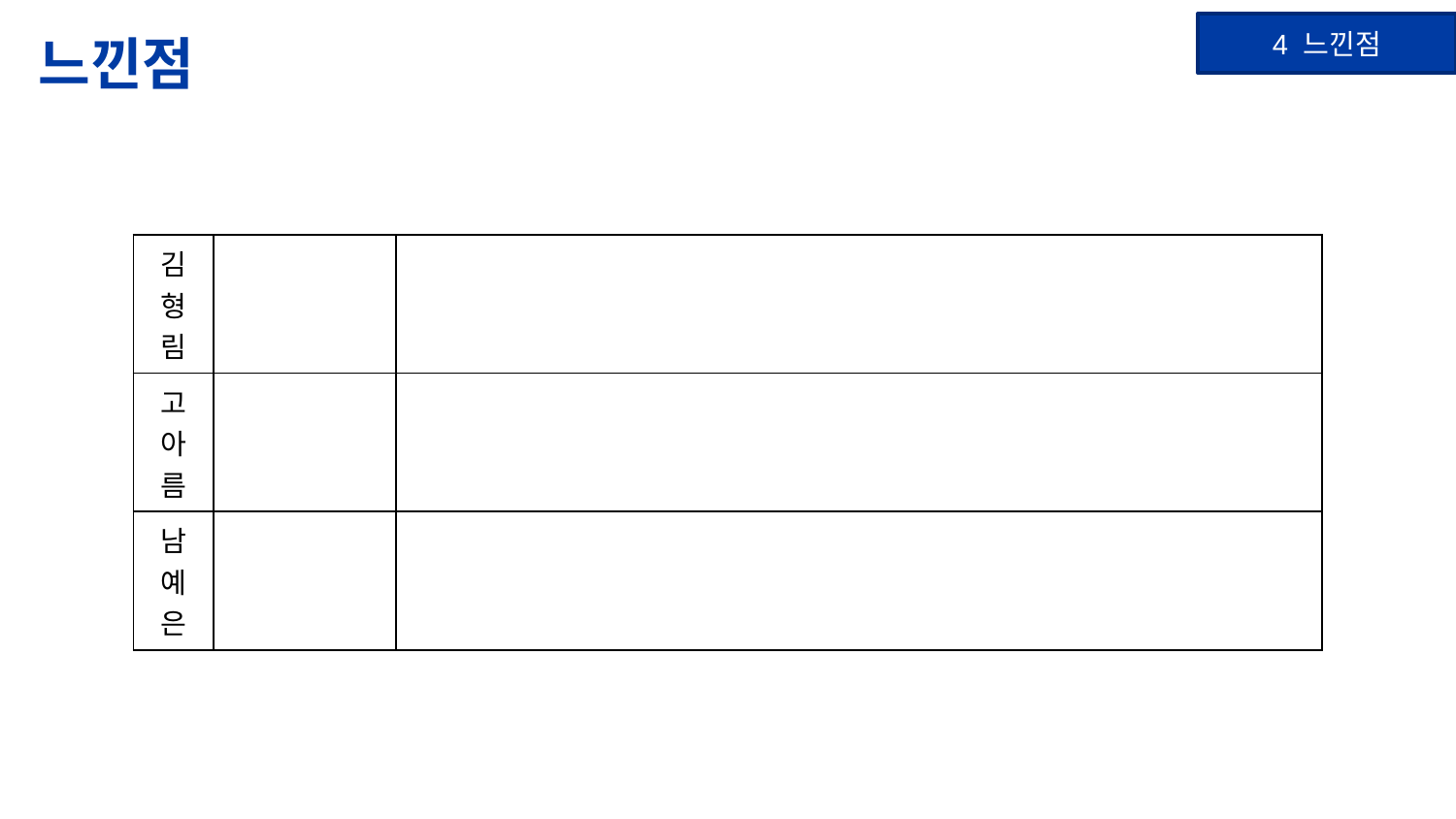

# 느낀점
4 느낀점
| 김형림 |  |  |
| --- | --- | --- |
| 고아름 |  |  |
| 남예은 |  |  |